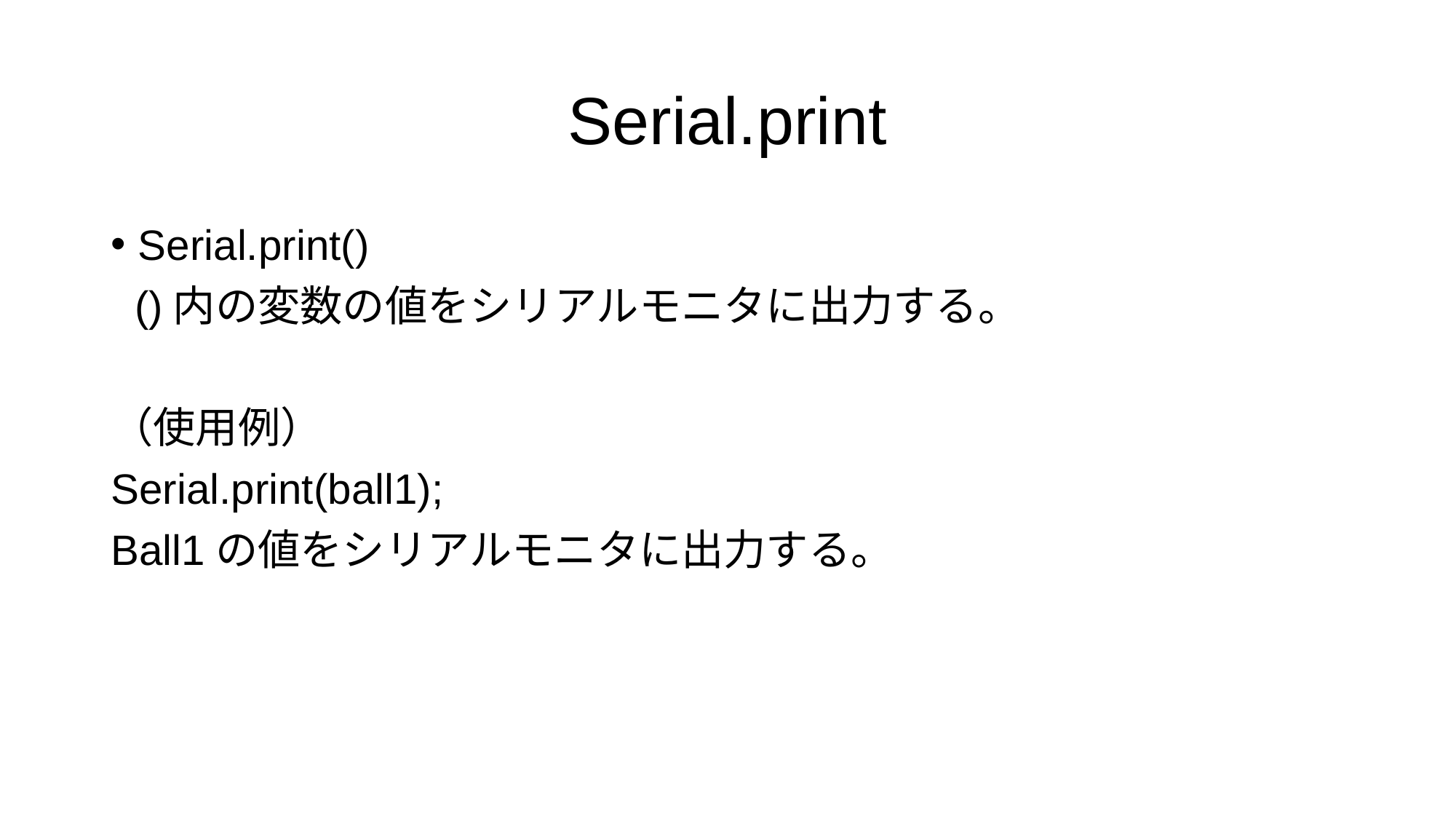

# Serial.print
Serial.print()
  ()内の変数の値をシリアルモニタに出力する。

（使用例）
Serial.print(ball1);
Ball1の値をシリアルモニタに出力する。